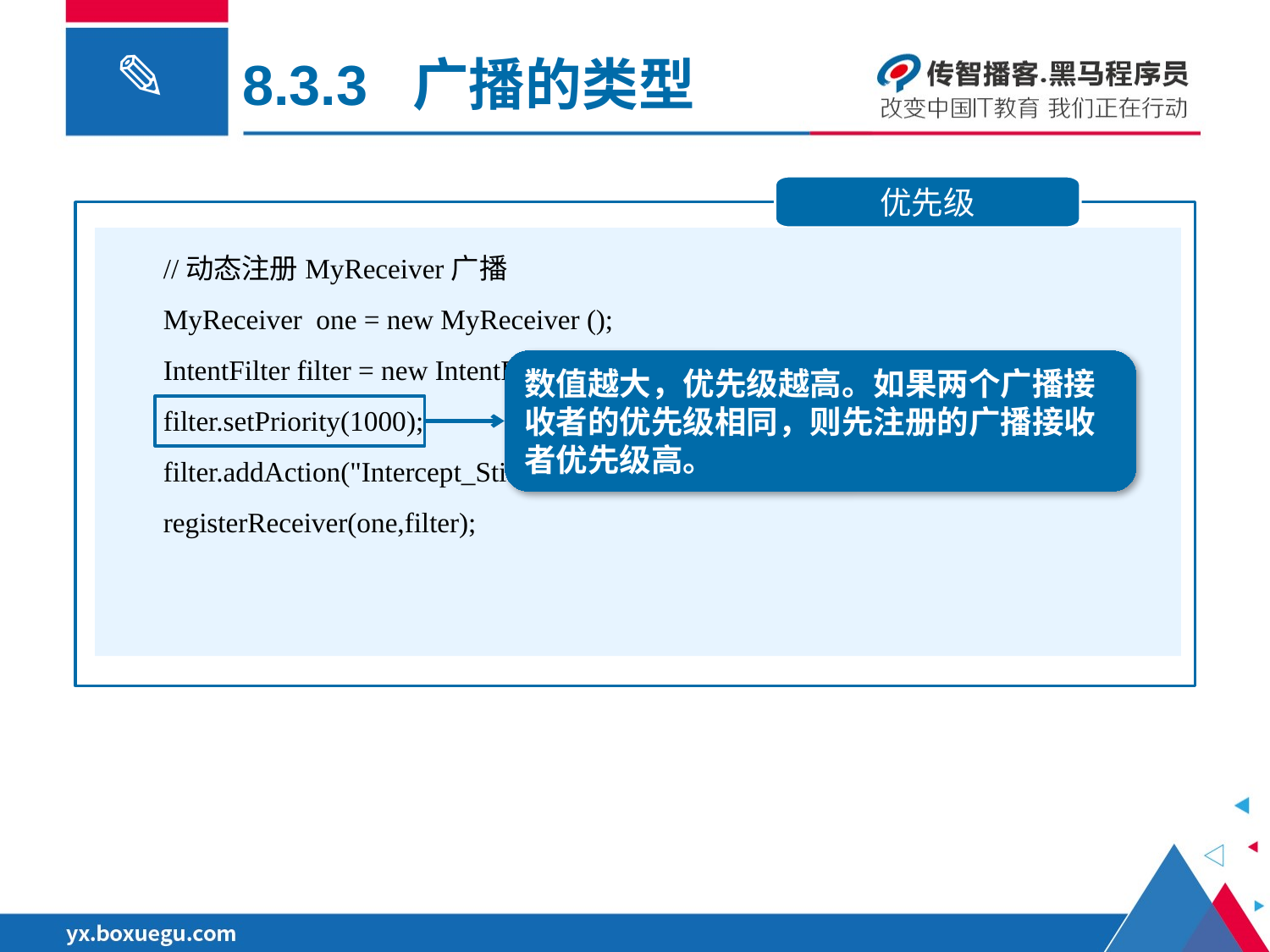

8.3.3  广播的类型
优先级

        //动态注册MyReceiver广播
        MyReceiver  one = new MyReceiver ();
        IntentFilter filter = new IntentFilter();
        filter.setPriority(1000);
        filter.addAction("Intercept_Stitch");
        registerReceiver(one,filter);

数值越大，优先级越高。如果两个广播接收者的优先级相同，则先注册的广播接收者优先级高。